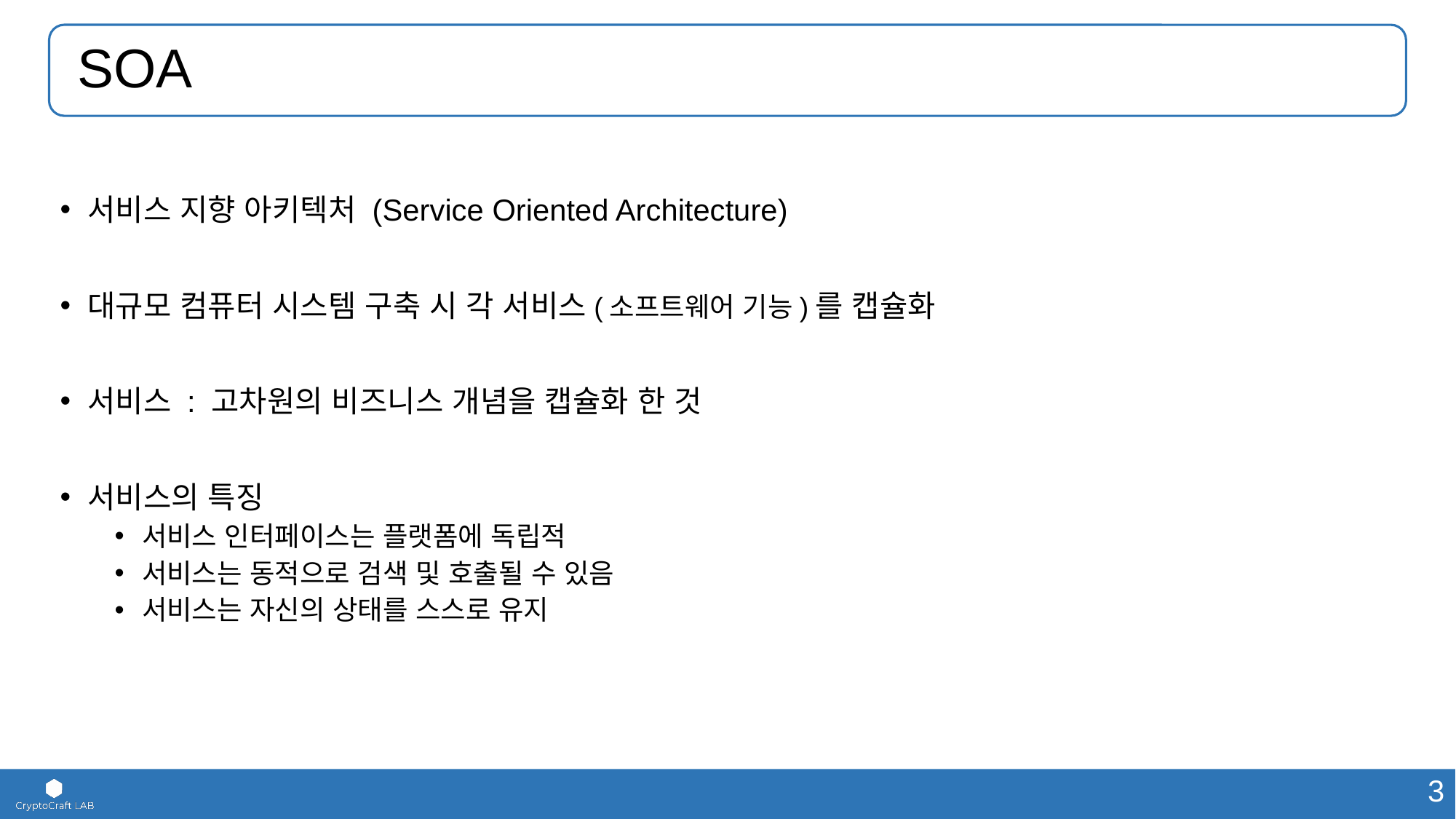

# SOA

서비스 지향 아키텍처 (Service Oriented Architecture)

대규모 컴퓨터 시스템 구축 시 각 서비스(소프트웨어 기능)를 캡슐화

서비스 : 고차원의 비즈니스 개념을 캡슐화 한 것

서비스의 특징
서비스 인터페이스는 플랫폼에 독립적
서비스는 동적으로 검색 및 호출될 수 있음
서비스는 자신의 상태를 스스로 유지